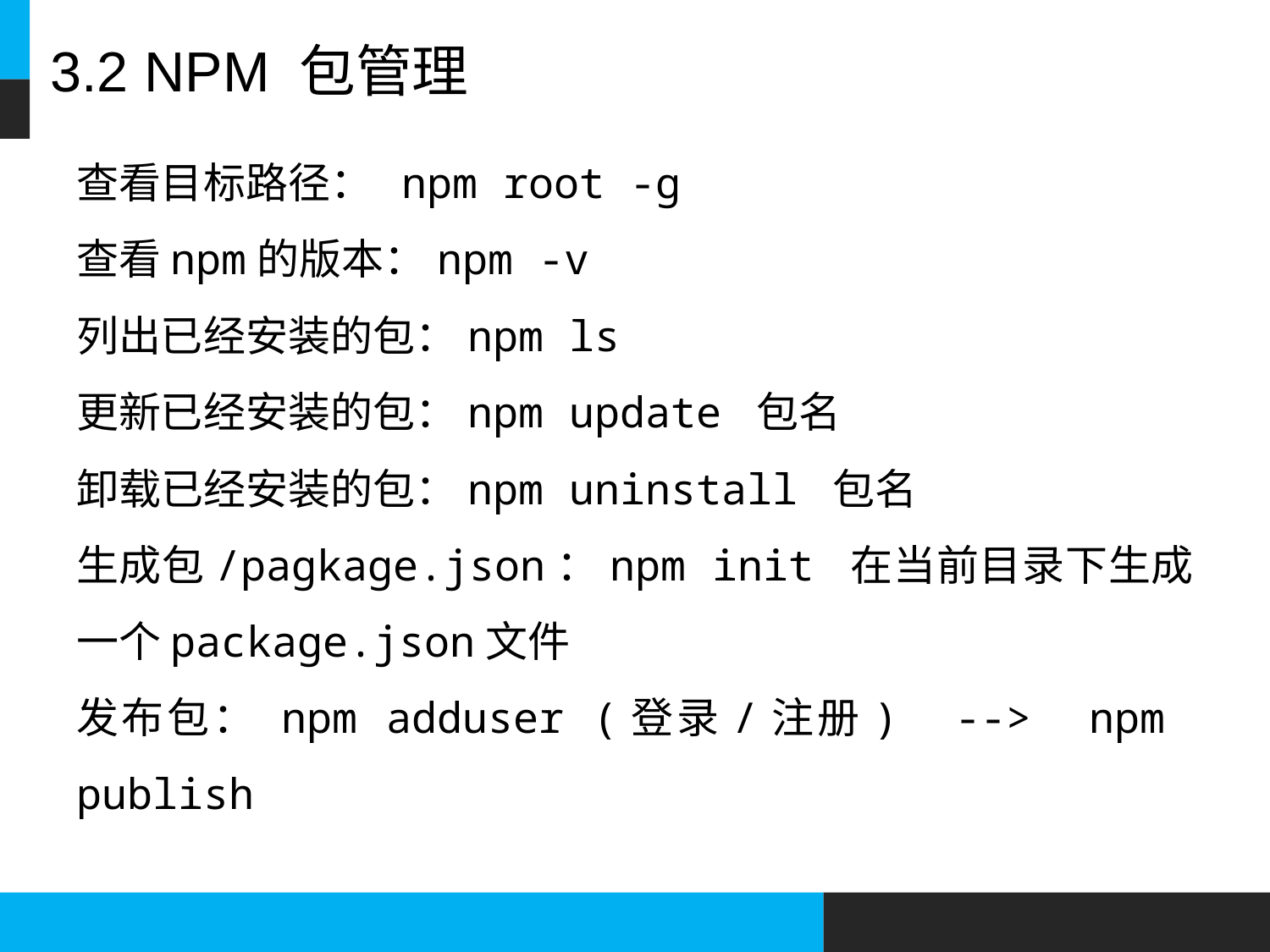

# 3.2 NPM 包管理
查看目标路径：  npm root -g
查看npm的版本：npm -v
列出已经安装的包：npm ls
更新已经安装的包：npm update 包名
卸载已经安装的包：npm uninstall 包名
生成包/pagkage.json：npm init 在当前目录下生成一个package.json文件
发布包： npm adduser (登录/注册)  -->  npm  publish